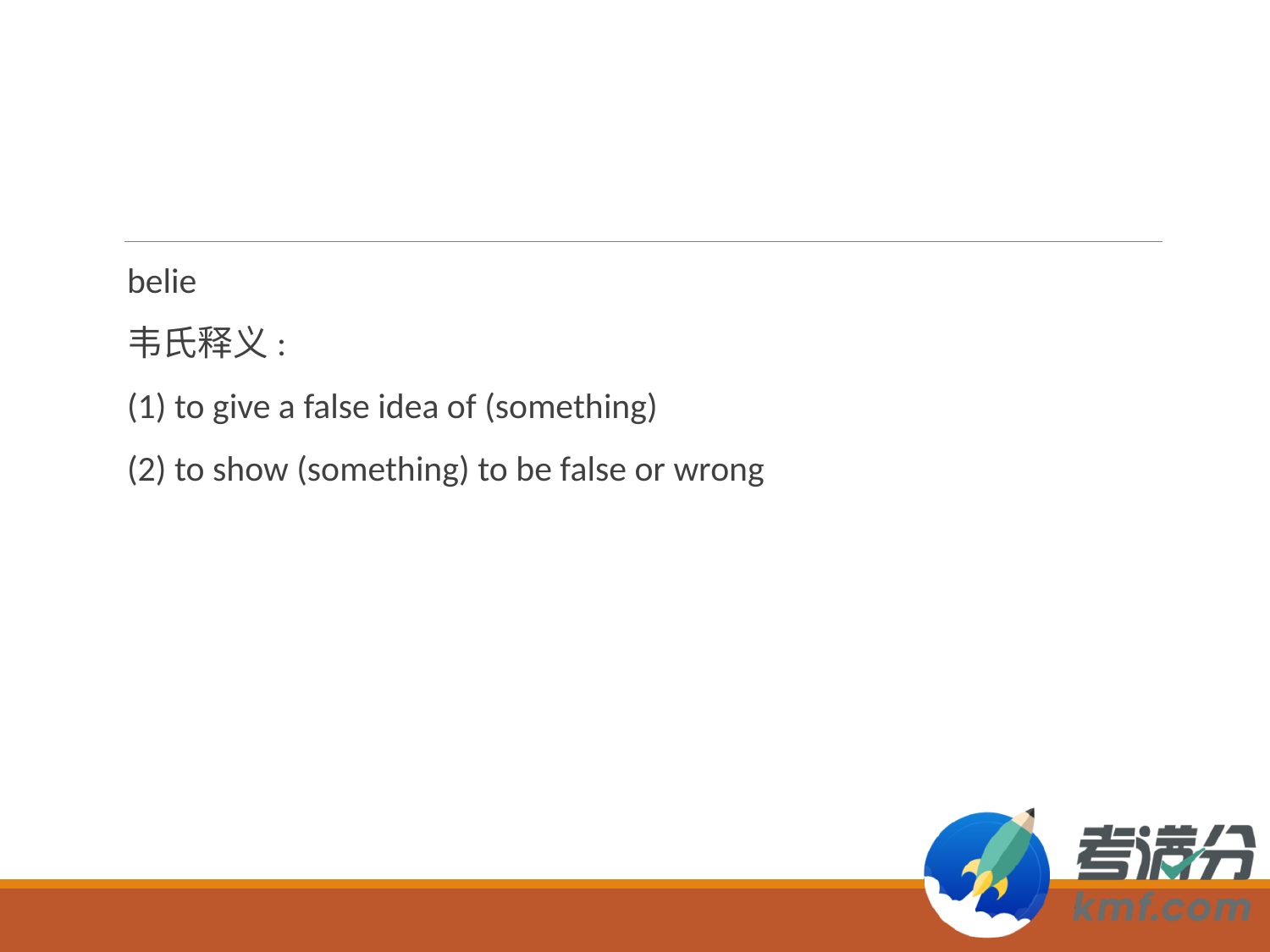

#
belie
韦氏释义:
(1) to give a false idea of (something)
(2) to show (something) to be false or wrong